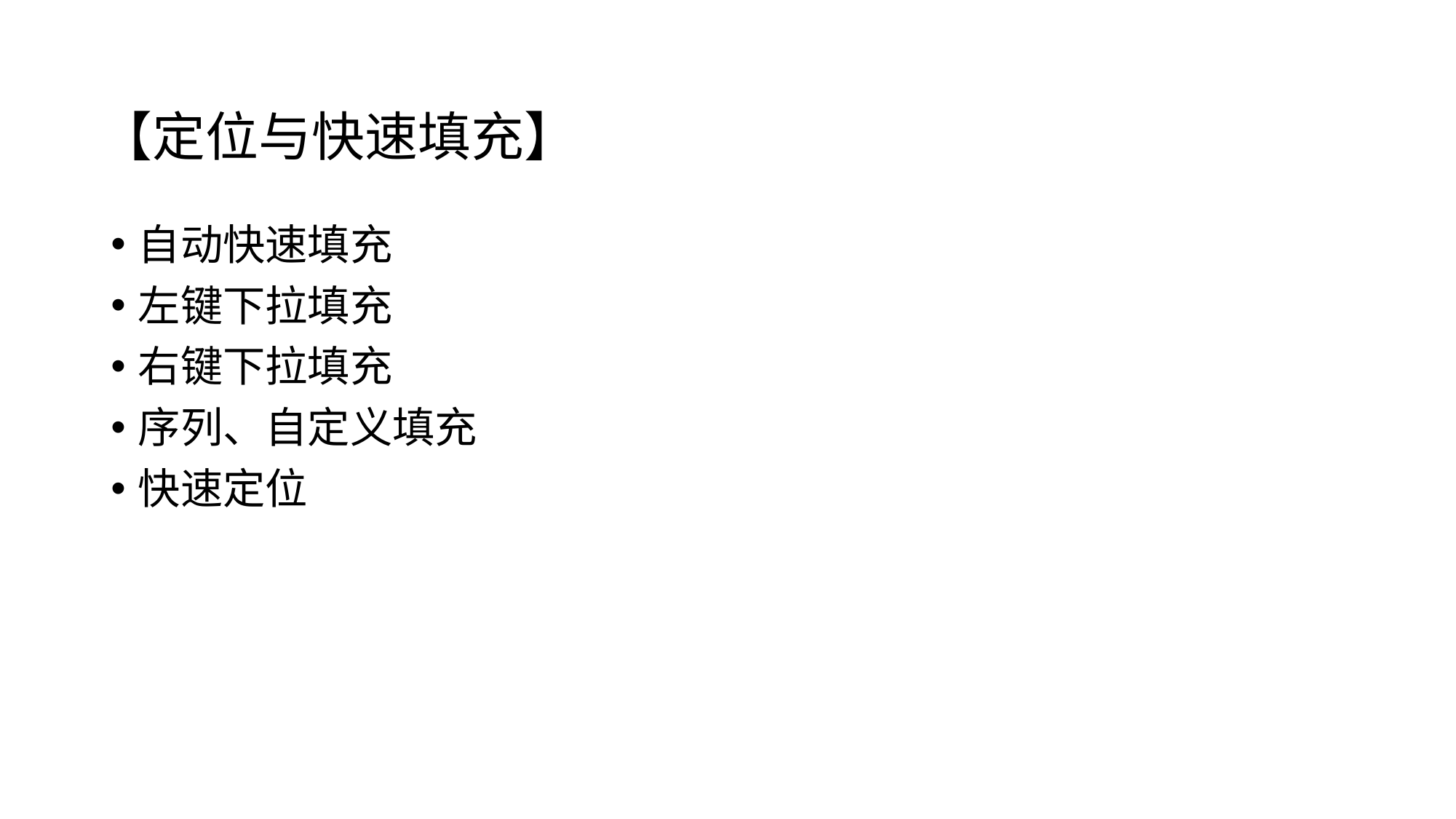

# 【定位与快速填充】
自动快速填充
左键下拉填充
右键下拉填充
序列、自定义填充
快速定位